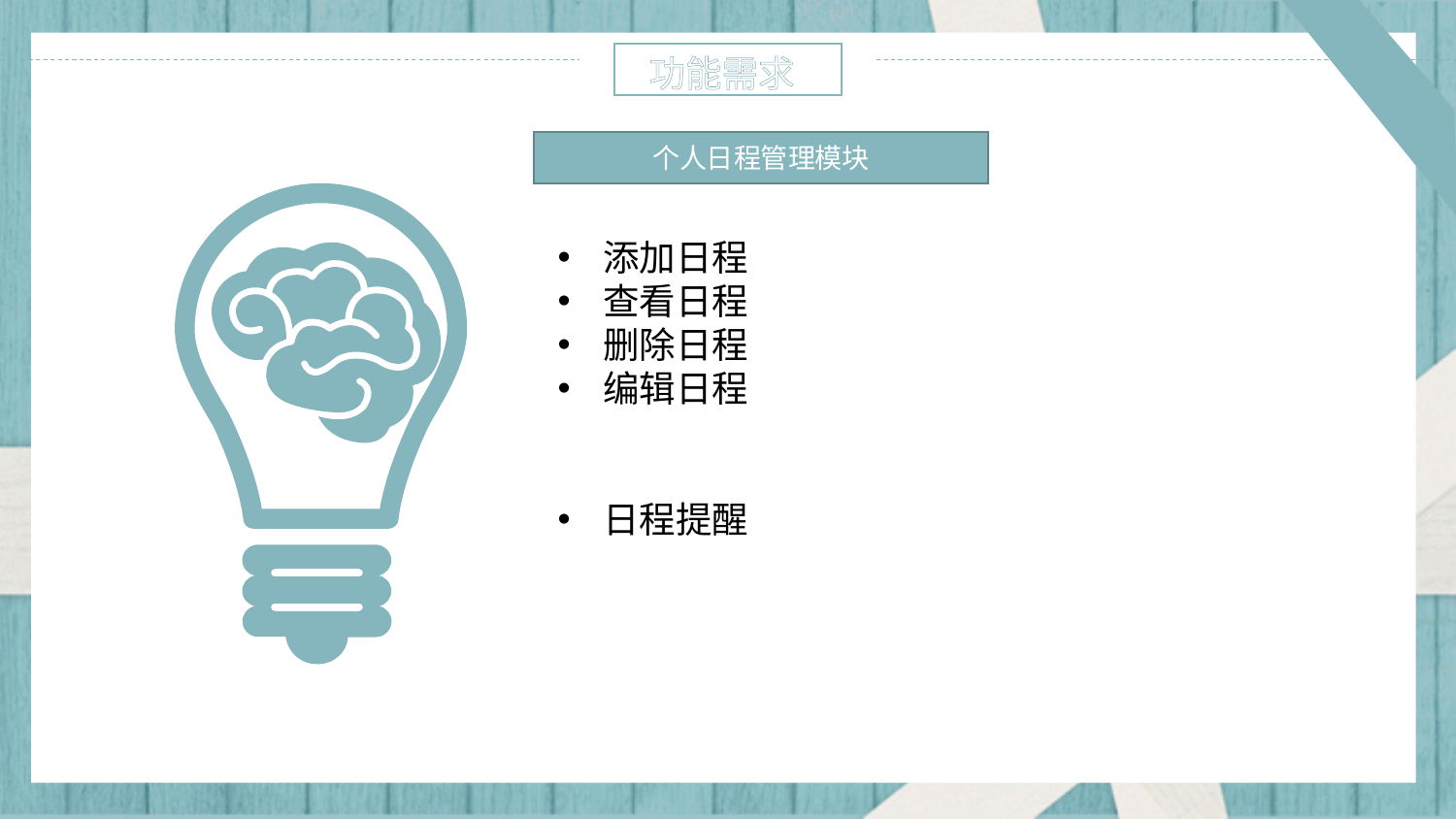

功能需求
个人日程管理模块

添加日程
查看日程
删除日程
编辑日程

日程提醒